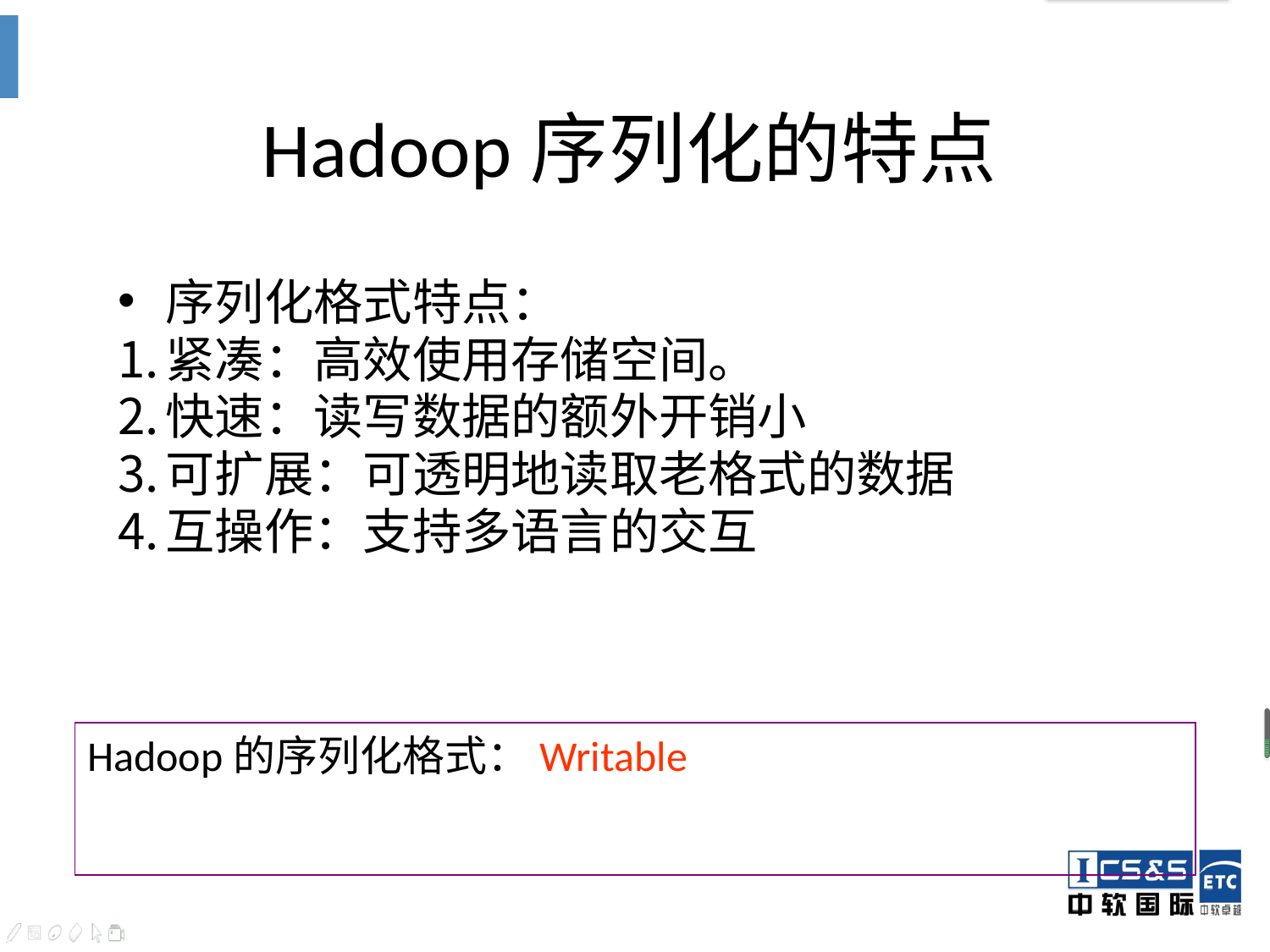

# Hadoop序列化的特点
序列化格式特点：
紧凑：高效使用存储空间。
快速：读写数据的额外开销小
可扩展：可透明地读取老格式的数据
互操作：支持多语言的交互

Hadoop的序列化格式：Writable